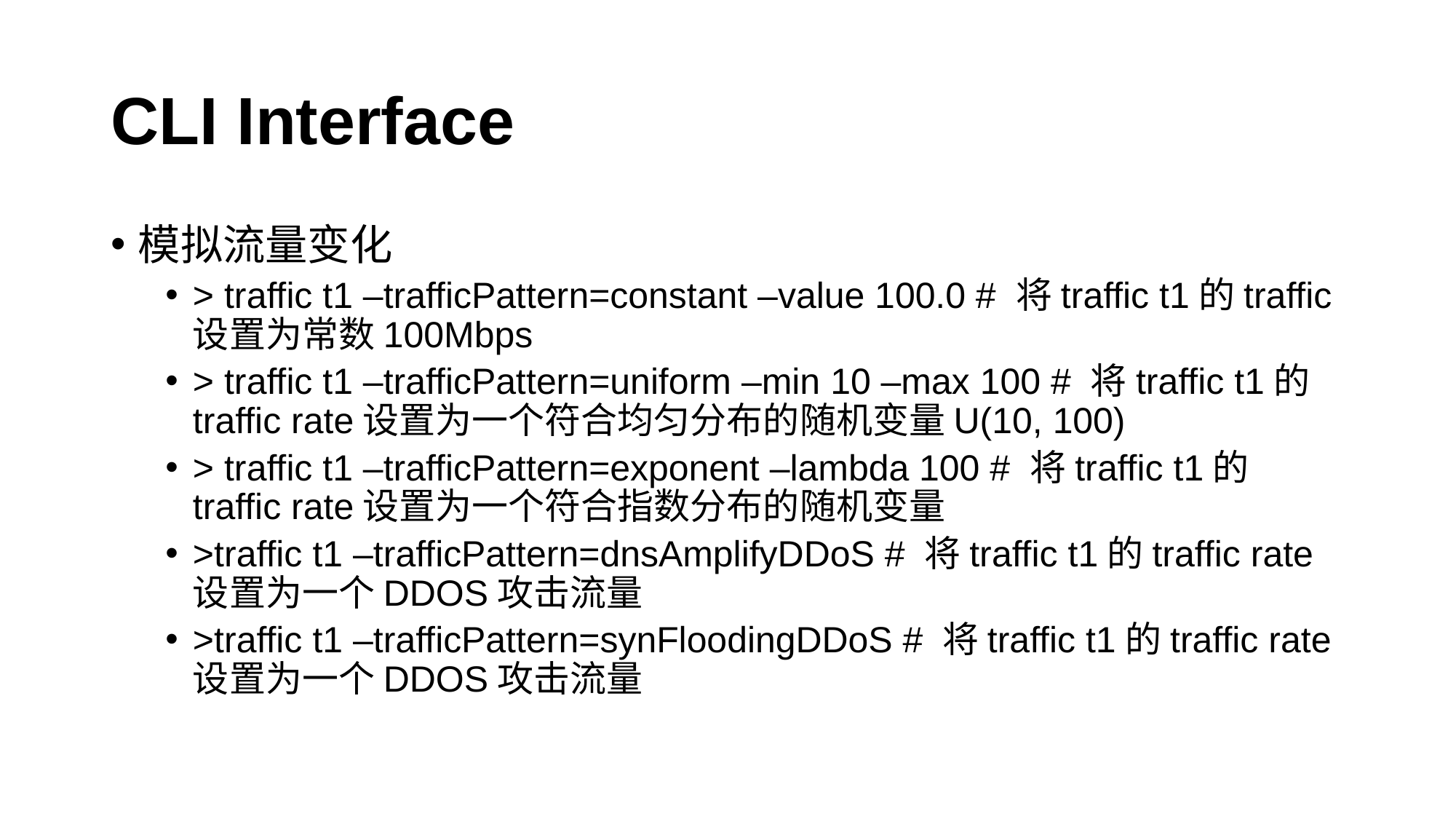

# CLI Interface
模拟流量变化
> traffic t1 –trafficPattern=constant –value 100.0 # 将traffic t1的traffic设置为常数100Mbps
> traffic t1 –trafficPattern=uniform –min 10 –max 100 # 将traffic t1的traffic rate设置为一个符合均匀分布的随机变量U(10, 100)
> traffic t1 –trafficPattern=exponent –lambda 100 # 将traffic t1的traffic rate设置为一个符合指数分布的随机变量
>traffic t1 –trafficPattern=dnsAmplifyDDoS # 将traffic t1的traffic rate设置为一个DDOS攻击流量
>traffic t1 –trafficPattern=synFloodingDDoS # 将traffic t1的traffic rate设置为一个DDOS攻击流量